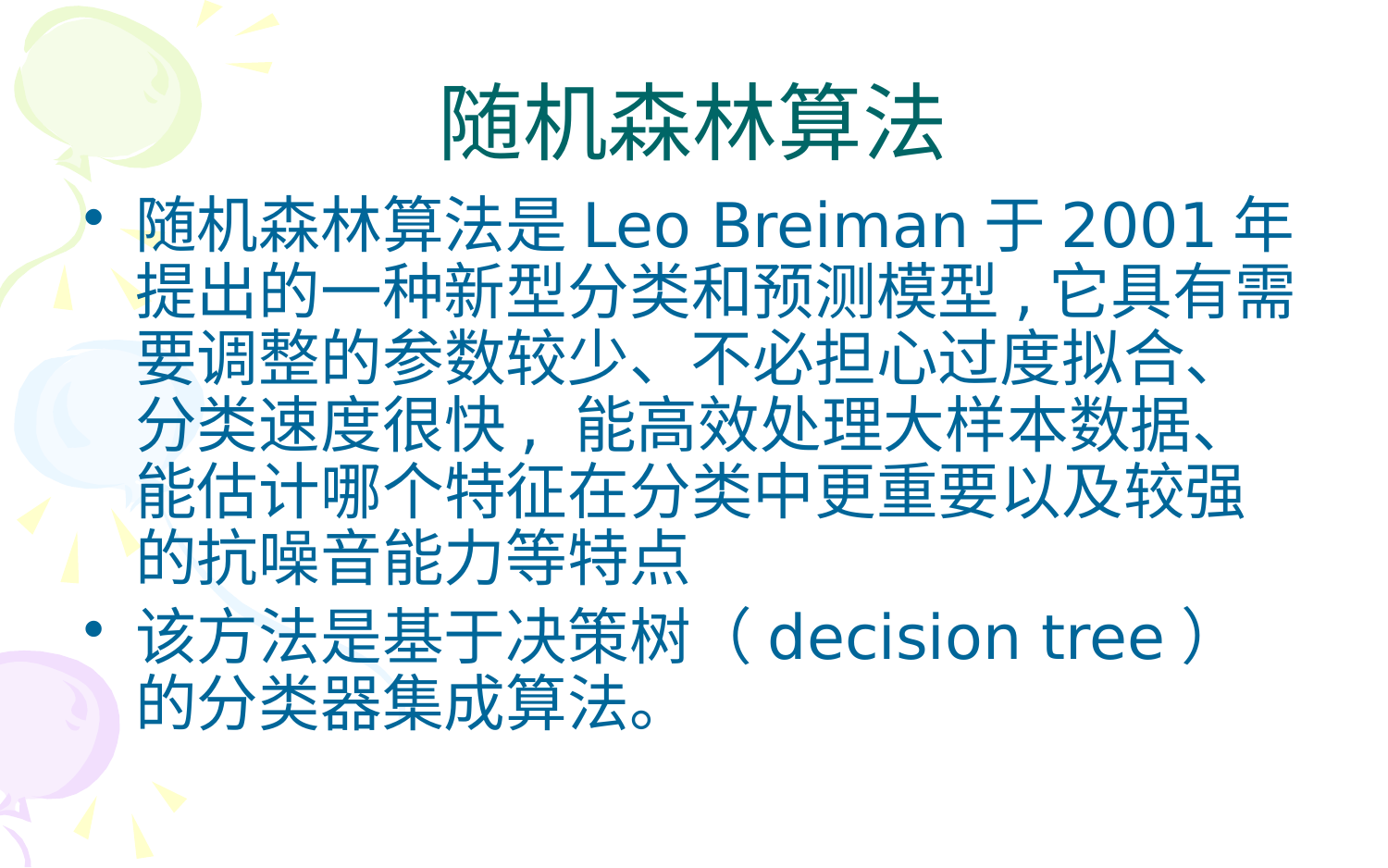

# 随机森林算法
随机森林算法是Leo Breiman于2001年提出的一种新型分类和预测模型,它具有需要调整的参数较少、不必担心过度拟合、分类速度很快, 能高效处理大样本数据、能估计哪个特征在分类中更重要以及较强的抗噪音能力等特点
该方法是基于决策树（decision tree） 的分类器集成算法。